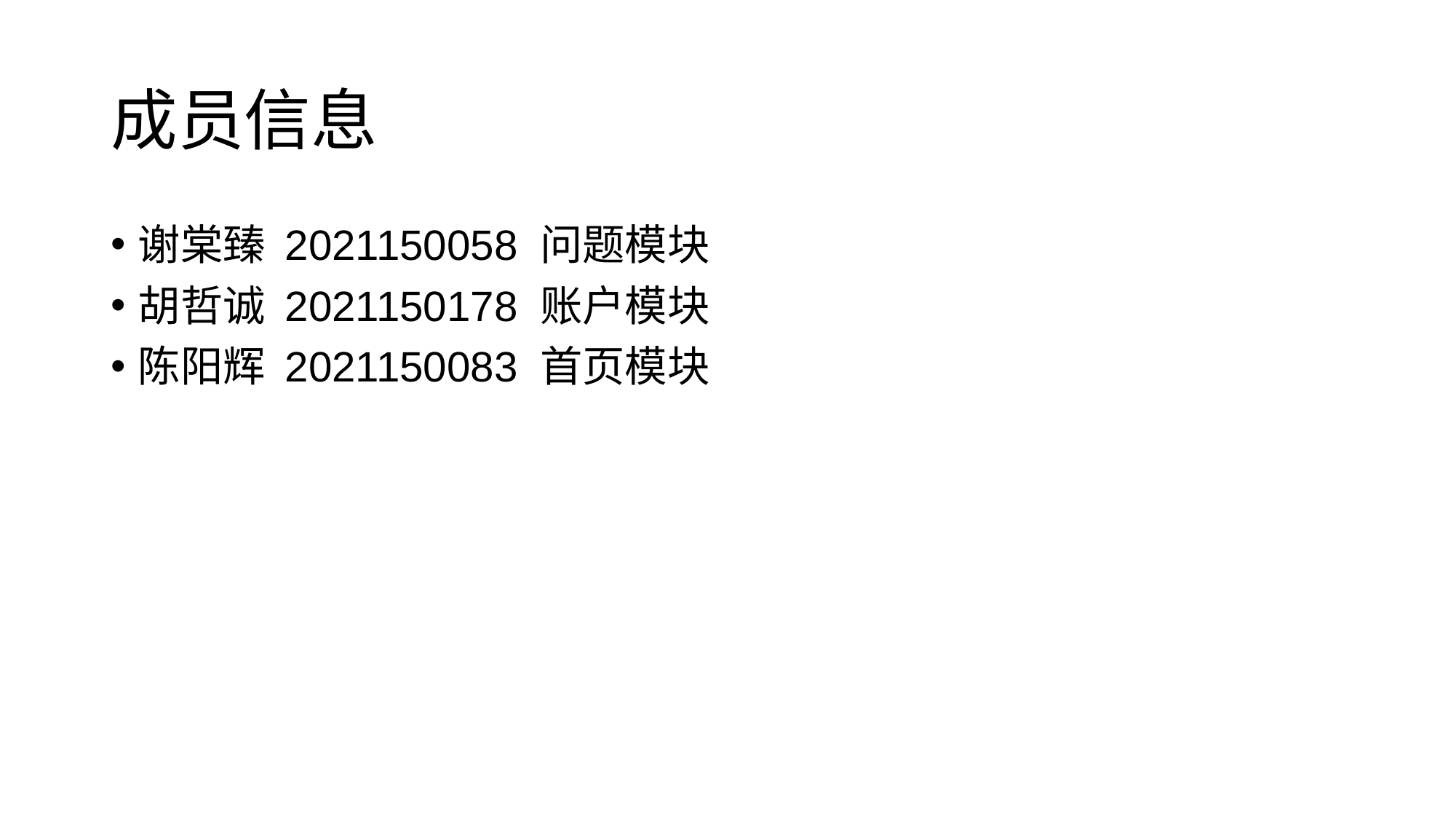

# 成员信息
谢棠臻 2021150058 问题模块
胡哲诚 2021150178 账户模块
陈阳辉 2021150083 首页模块